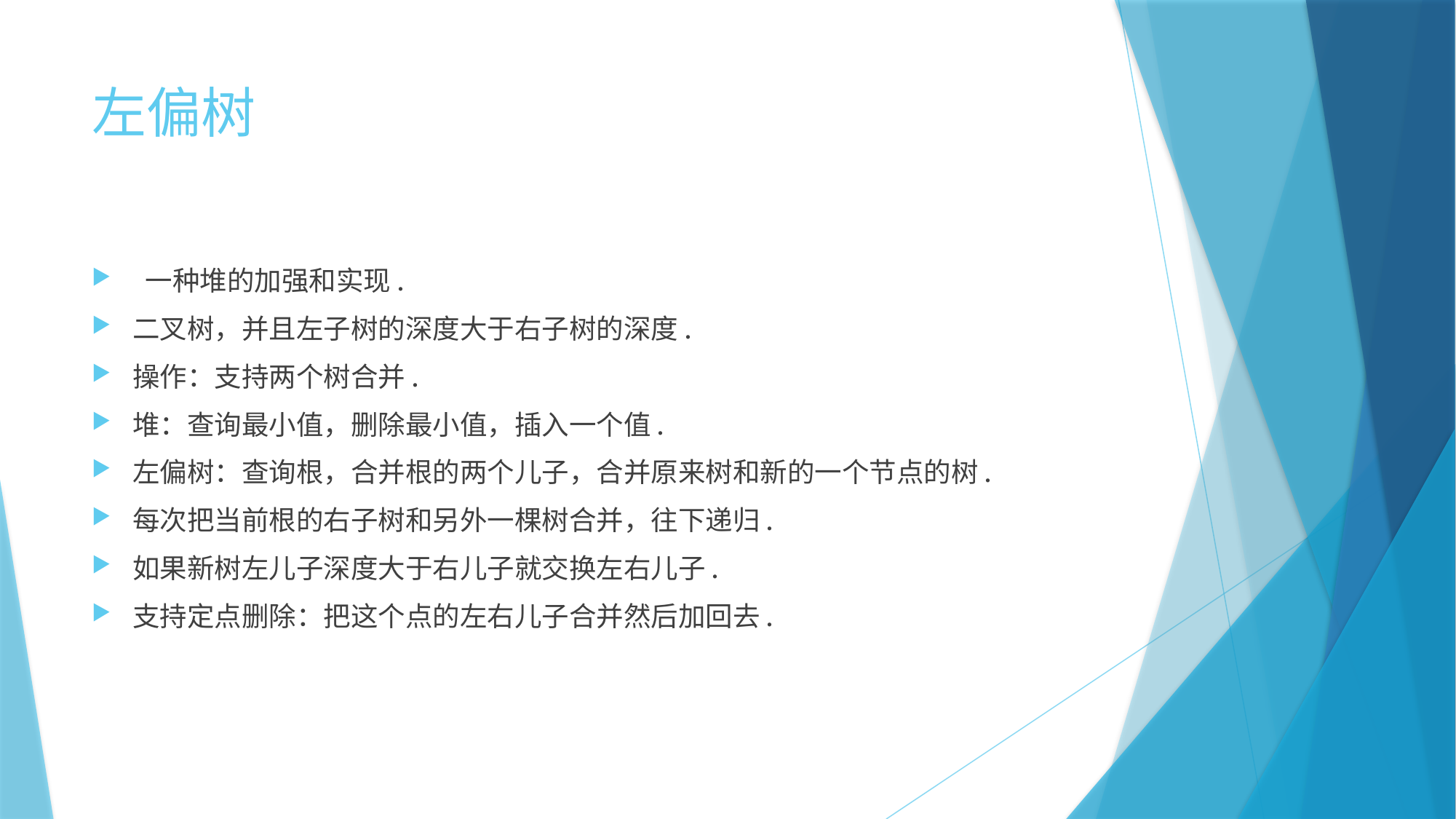

# 左偏树
 一种堆的加强和实现.
二叉树，并且左子树的深度大于右子树的深度.
操作：支持两个树合并.
堆：查询最小值，删除最小值，插入一个值.
左偏树：查询根，合并根的两个儿子，合并原来树和新的一个节点的树.
每次把当前根的右子树和另外一棵树合并，往下递归.
如果新树左儿子深度大于右儿子就交换左右儿子.
支持定点删除：把这个点的左右儿子合并然后加回去.